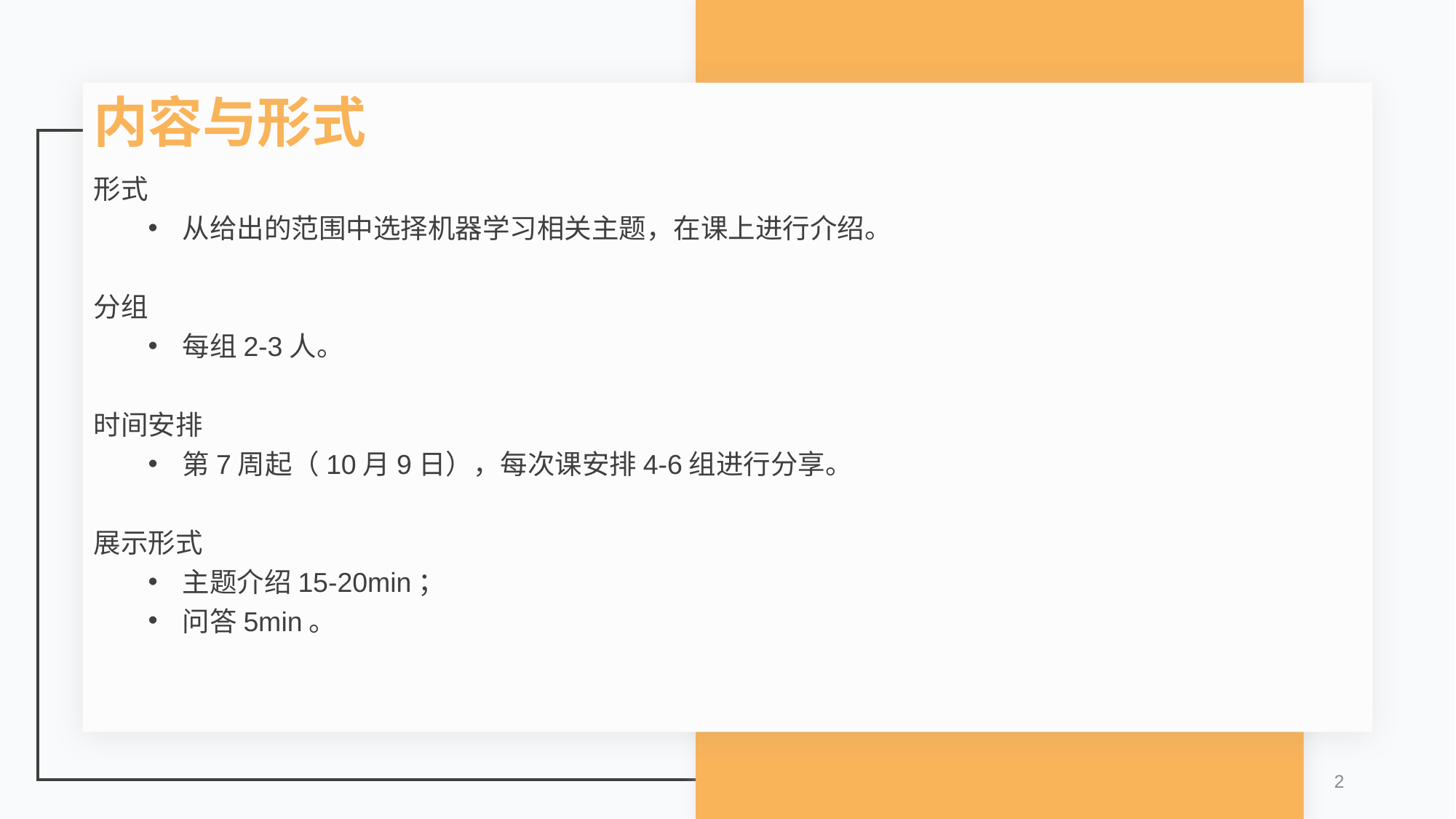

内容与形式

形式
从给出的范围中选择机器学习相关主题，在课上进行介绍。

分组
每组2-3人。

时间安排
第7周起（10月9日），每次课安排4-6组进行分享。

展示形式
主题介绍15-20min；
问答5min。
2